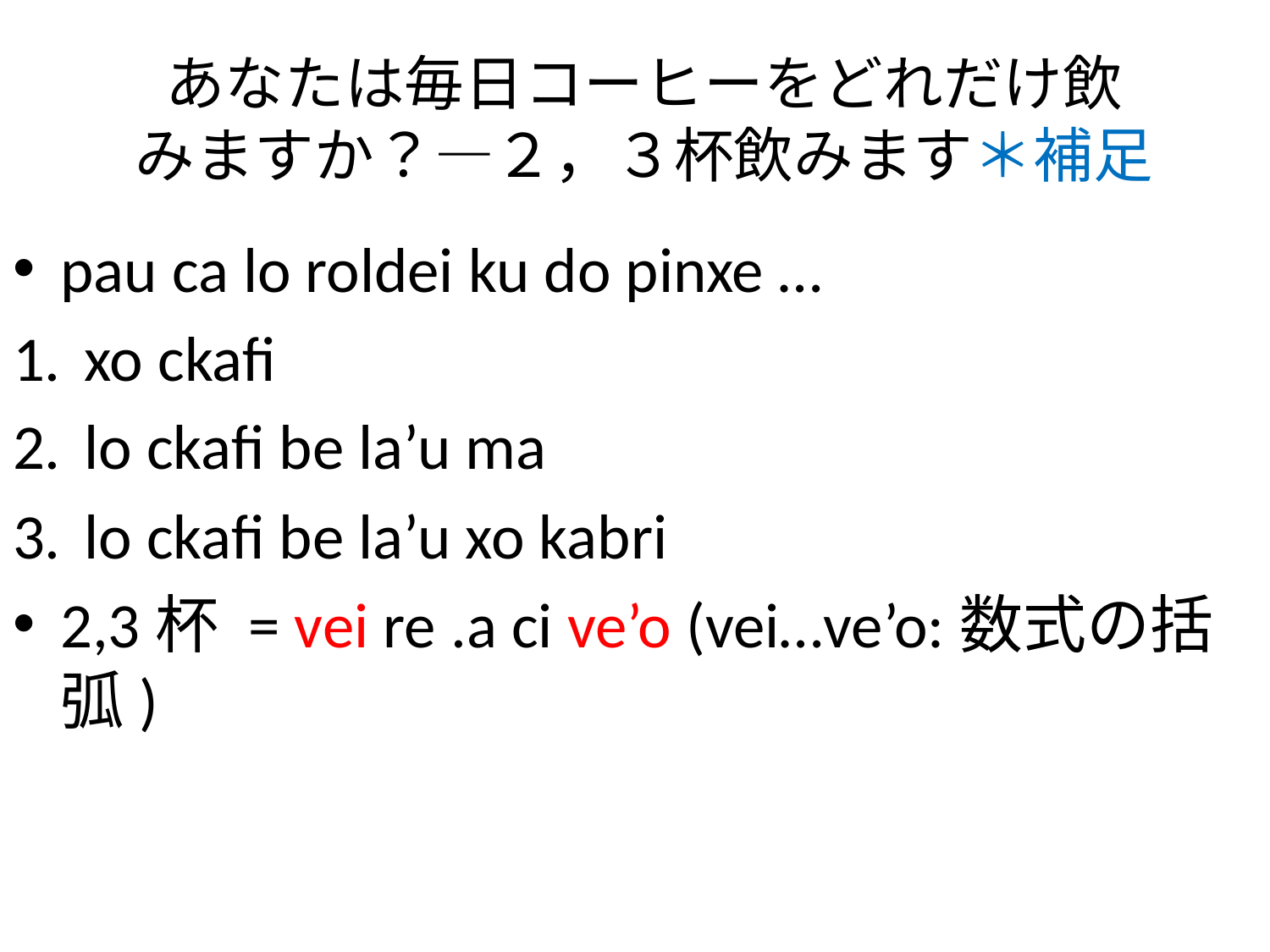

# あなたは毎日コーヒーをどれだけ飲 みますか？―２，３杯飲みます＊補足
pau ca lo roldei ku do pinxe …
xo ckafi
lo ckafi be la’u ma
lo ckafi be la’u xo kabri
2,3杯 = vei re .a ci ve’o (vei…ve’o:数式の括弧)